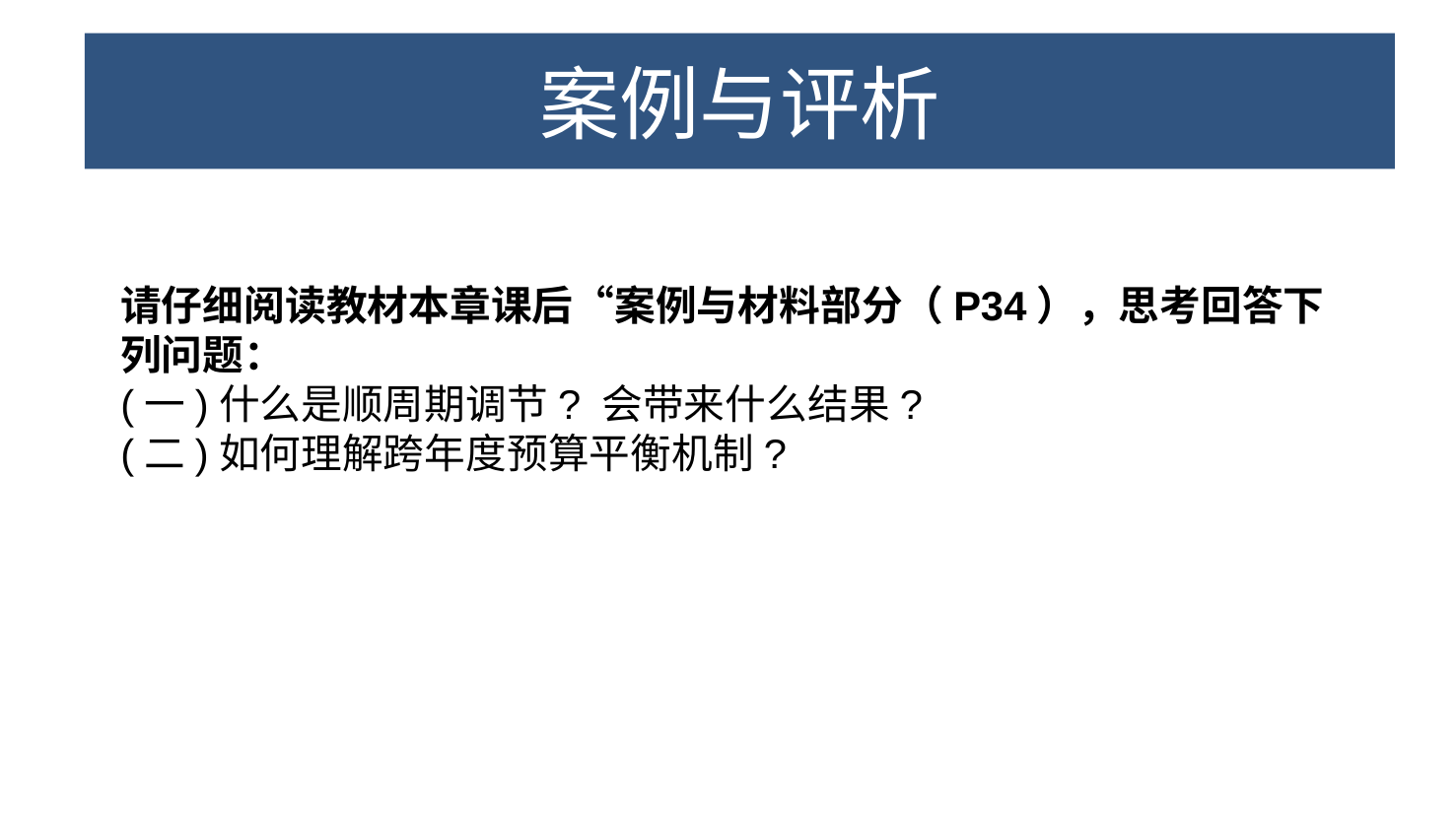

二、政府预算模式主要类型
案例与评析

请仔细阅读教材本章课后“案例与材料部分（P34），思考回答下列问题：
(一)什么是顺周期调节? 会带来什么结果?
(二)如何理解跨年度预算平衡机制?